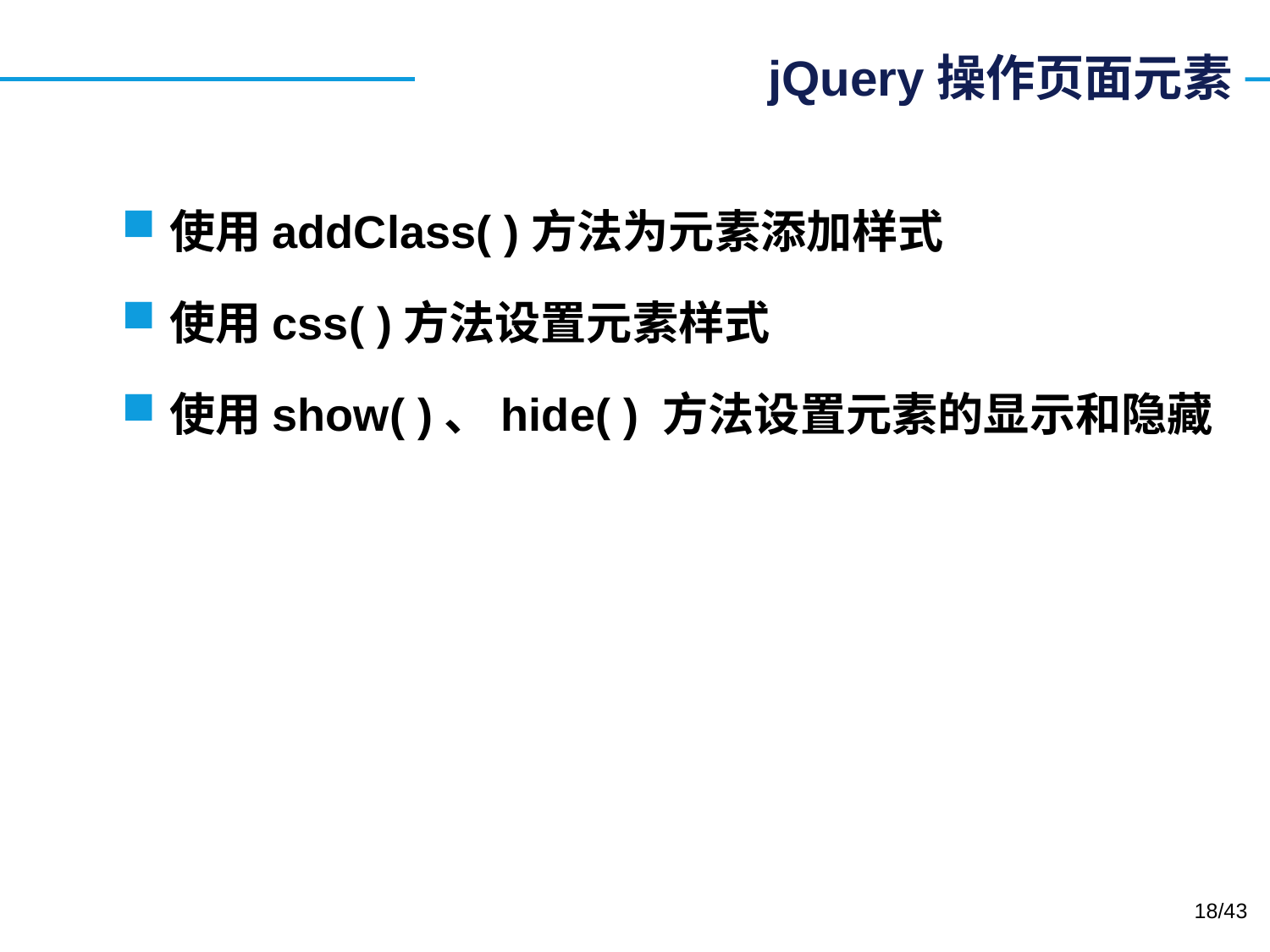

# jQuery操作页面元素
使用addClass( )方法为元素添加样式
使用css( )方法设置元素样式
使用show( )、hide( ) 方法设置元素的显示和隐藏
18/43